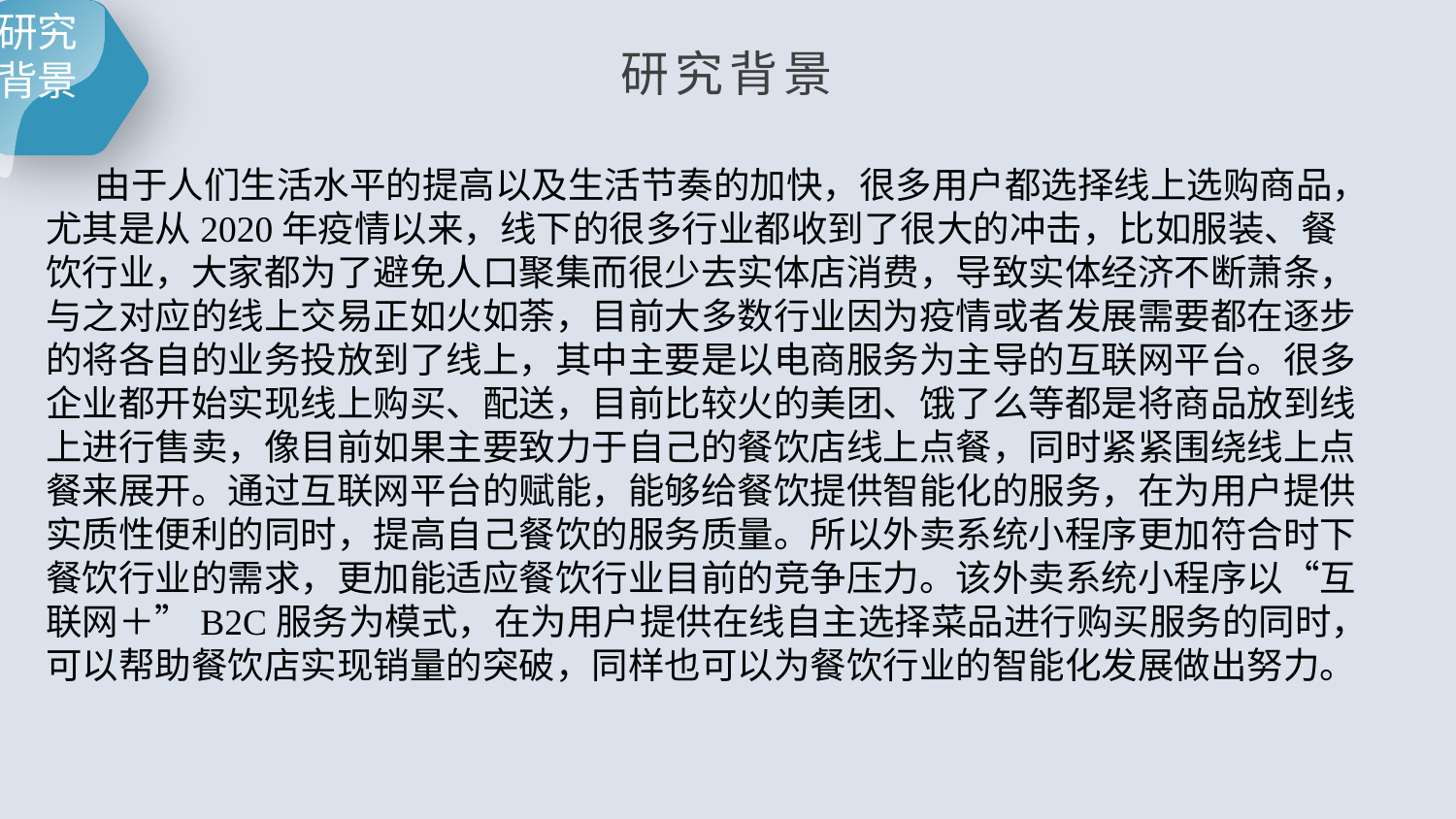

研究
背景

研究背景
由于人们生活水平的提高以及生活节奏的加快，很多用户都选择线上选购商品，尤其是从2020年疫情以来，线下的很多行业都收到了很大的冲击，比如服装、餐饮行业，大家都为了避免人口聚集而很少去实体店消费，导致实体经济不断萧条，与之对应的线上交易正如火如荼，目前大多数行业因为疫情或者发展需要都在逐步的将各自的业务投放到了线上，其中主要是以电商服务为主导的互联网平台。很多企业都开始实现线上购买、配送，目前比较火的美团、饿了么等都是将商品放到线上进行售卖，像目前如果主要致力于自己的餐饮店线上点餐，同时紧紧围绕线上点餐来展开。通过互联网平台的赋能，能够给餐饮提供智能化的服务，在为用户提供实质性便利的同时，提高自己餐饮的服务质量。所以外卖系统小程序更加符合时下餐饮行业的需求，更加能适应餐饮行业目前的竞争压力。该外卖系统小程序以“互联网＋”B2C服务为模式，在为用户提供在线自主选择菜品进行购买服务的同时，可以帮助餐饮店实现销量的突破，同样也可以为餐饮行业的智能化发展做出努力。